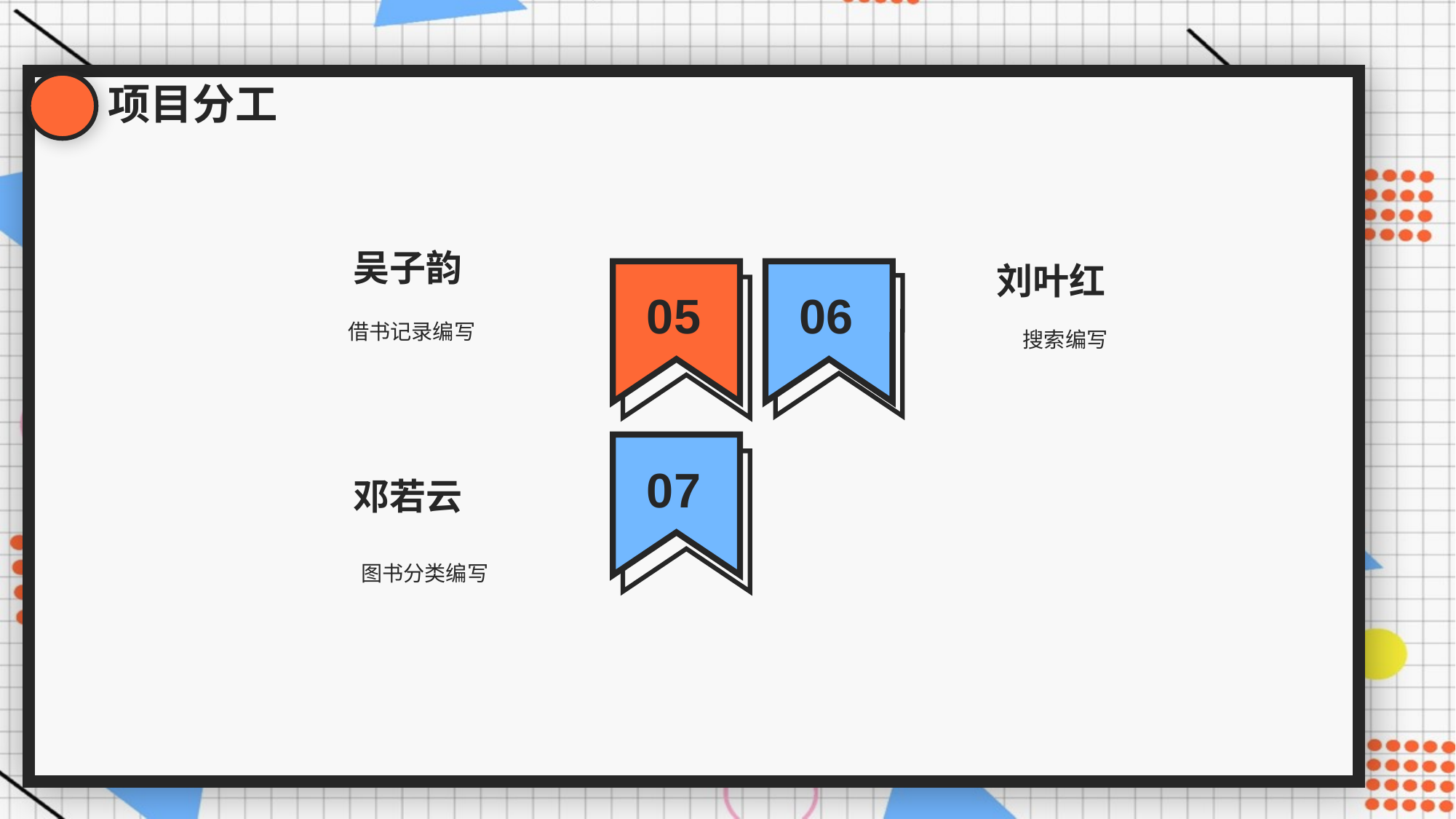

项目分工

吴子韵
刘叶红

05
06

07

借书记录编写
搜索编写
邓若云
图书分类编写